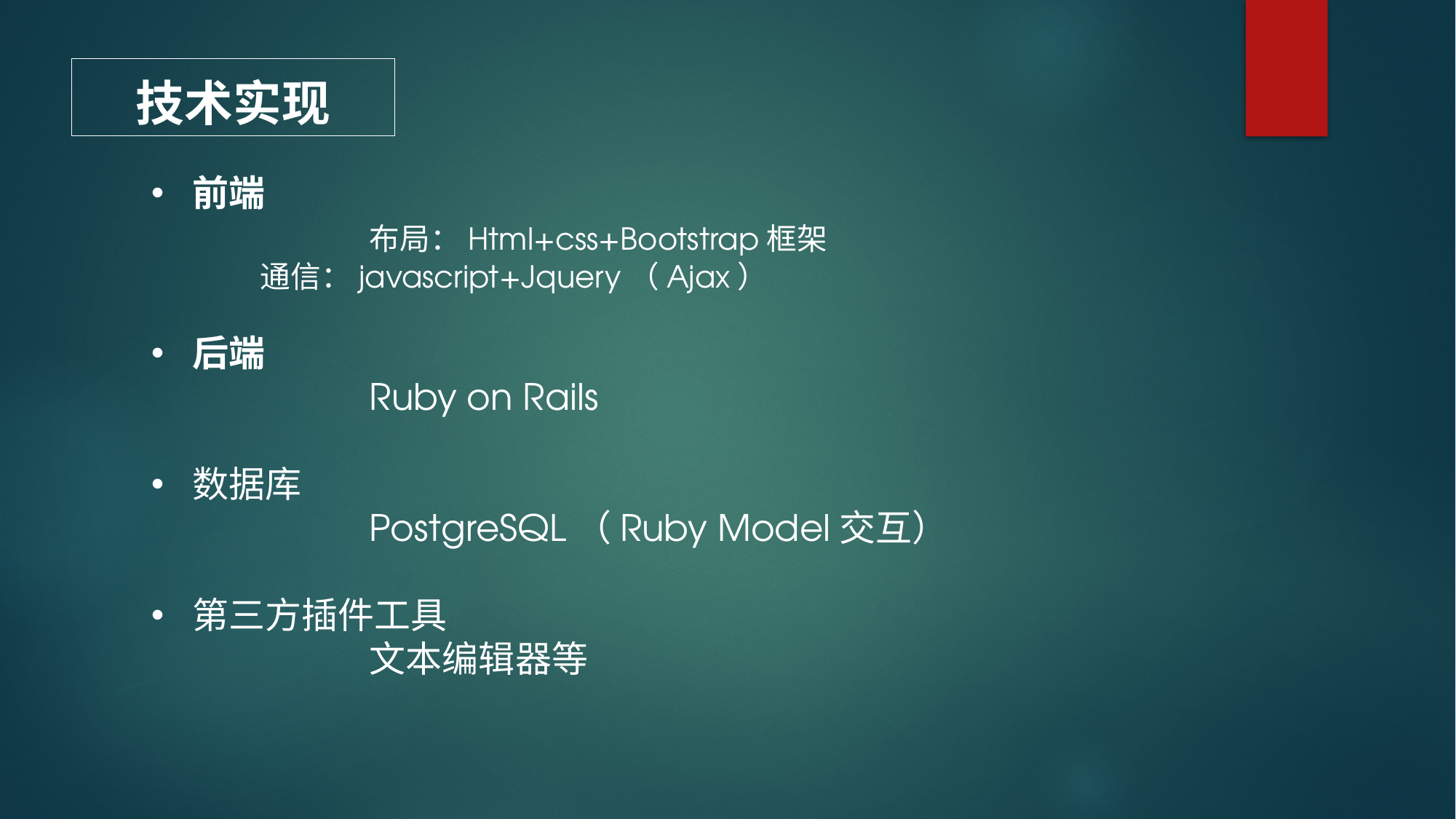

# 技术实现
前端
		布局：Html+css+Bootstrap框架
通信：javascript+Jquery（Ajax）

后端
		Ruby on Rails

数据库
		PostgreSQL（Ruby Model交互）

第三方插件工具
		文本编辑器等